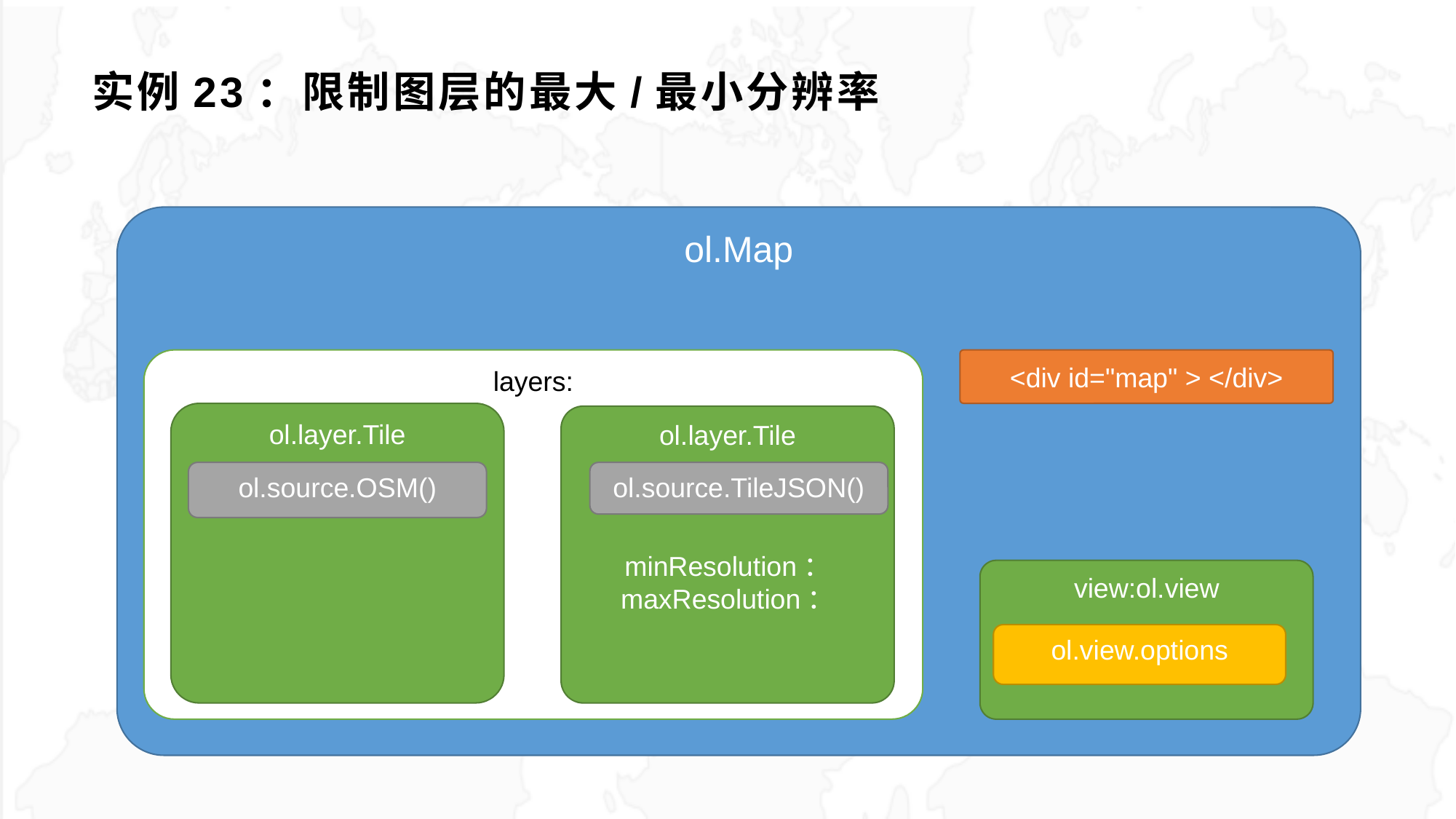

# 实例23：限制图层的最大/最小分辨率
ol.Map
layers:
<div id="map" > </div>
ol.layer.Tile

ol.source.OSM()
ol.layer.Tile

minResolution：
maxResolution：

ol.source.TileJSON()
view:ol.view
ol.view.options